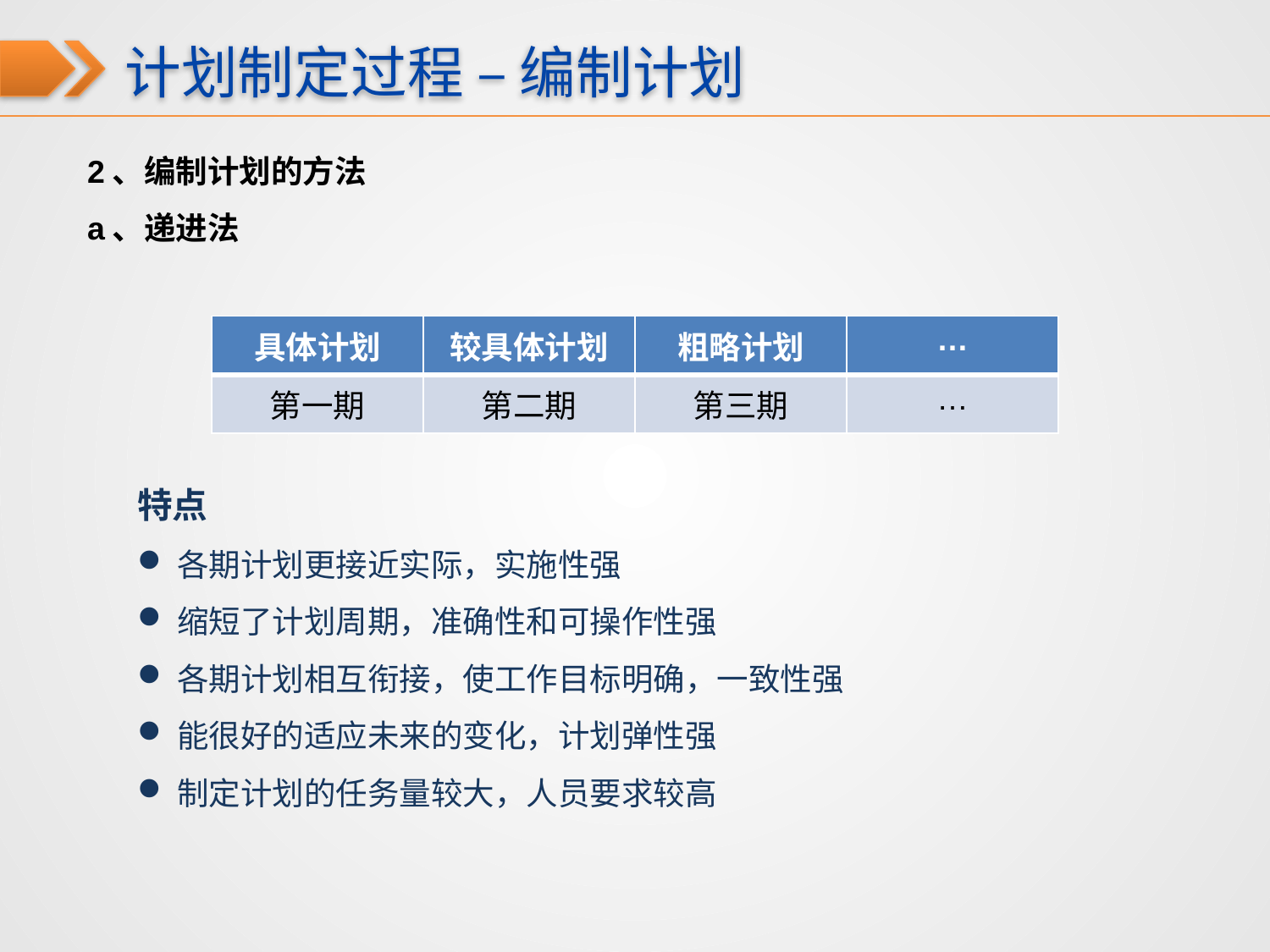

计划制定过程 – 编制计划

2、编制计划的方法
a、递进法
| 具体计划 | 较具体计划 | 粗略计划 | … |
| --- | --- | --- | --- |
| 第一期 | 第二期 | 第三期 | … |
特点
各期计划更接近实际，实施性强
缩短了计划周期，准确性和可操作性强
各期计划相互衔接，使工作目标明确，一致性强
能很好的适应未来的变化，计划弹性强
制定计划的任务量较大，人员要求较高